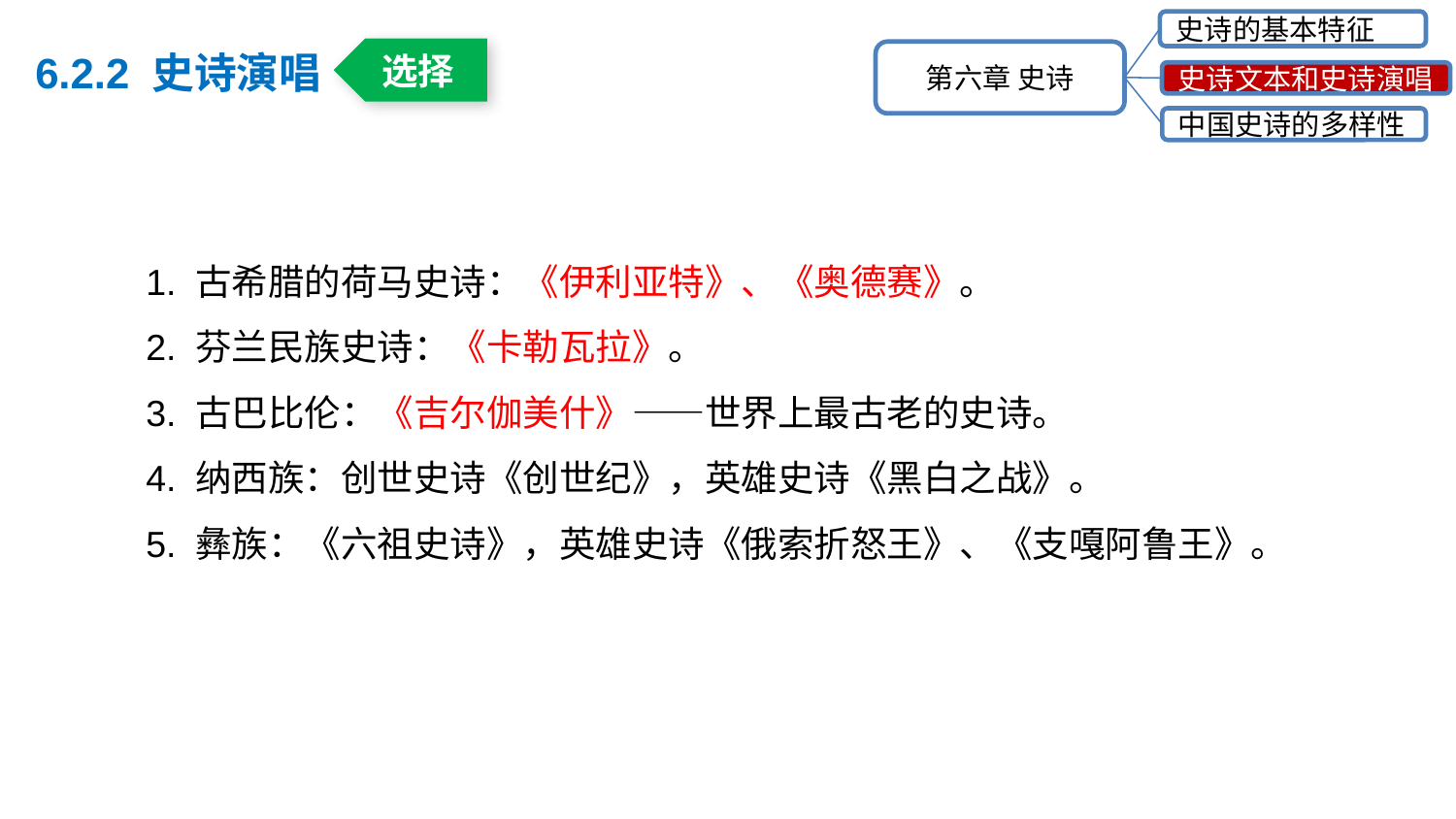

史诗的基本特征
第六章 史诗
史诗文本和史诗演唱
中国史诗的多样性
6.2.2 史诗演唱
选择
1. 古希腊的荷马史诗：《伊利亚特》、《奥德赛》。
2. 芬兰民族史诗：《卡勒瓦拉》。
3. 古巴比伦：《吉尔伽美什》——世界上最古老的史诗。
4. 纳西族：创世史诗《创世纪》，英雄史诗《黑白之战》。
5. 彝族：《六祖史诗》，英雄史诗《俄索折怒王》、《支嘎阿鲁王》。